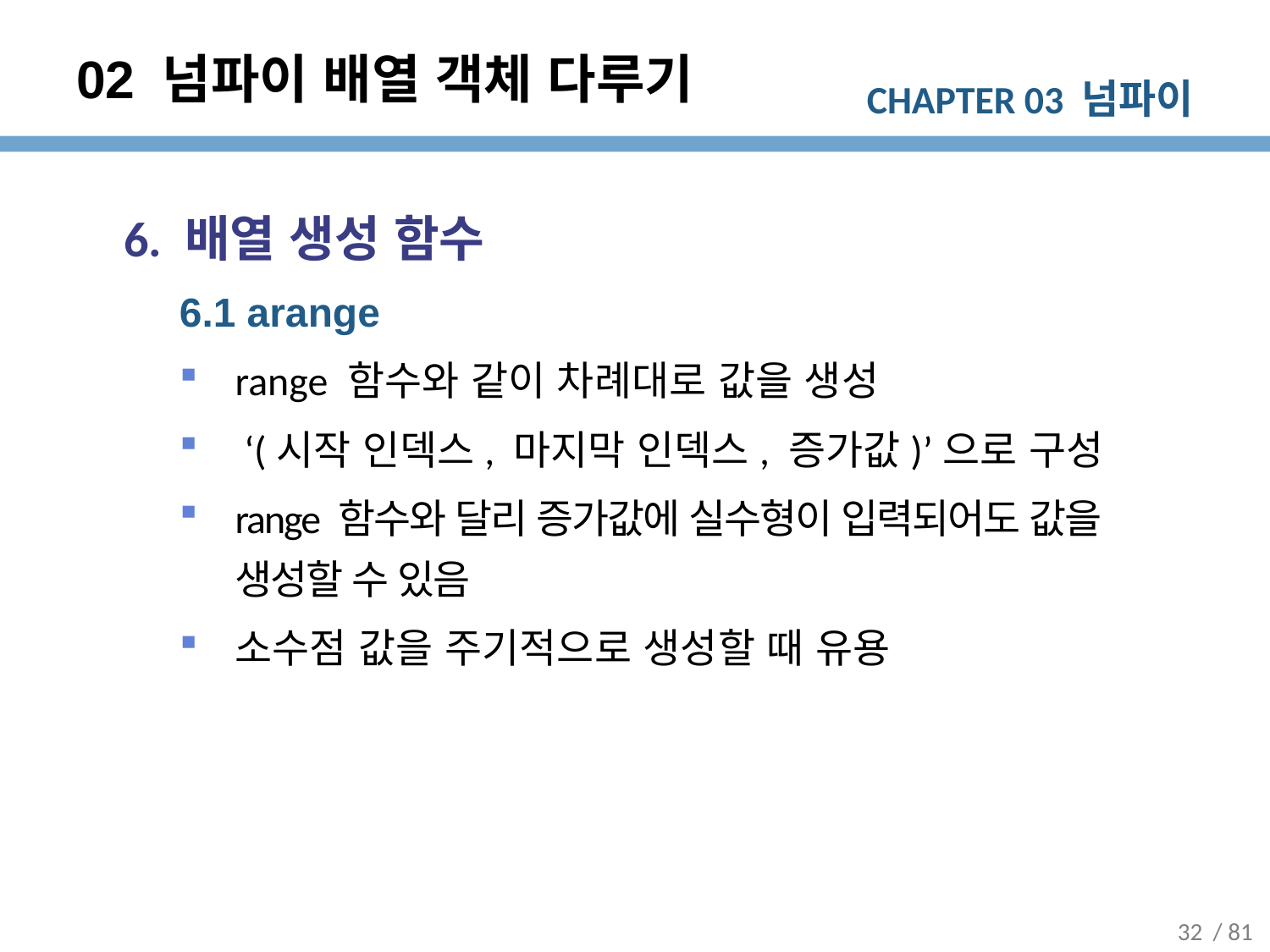

# 02 넘파이 배열 객체 다루기
6. 배열 생성 함수
6.1 arange
range 함수와 같이 차례대로 값을 생성
 ‘(시작 인덱스, 마지막 인덱스, 증가값)’으로 구성
range 함수와 달리 증가값에 실수형이 입력되어도 값을 생성할 수 있음
소수점 값을 주기적으로 생성할 때 유용